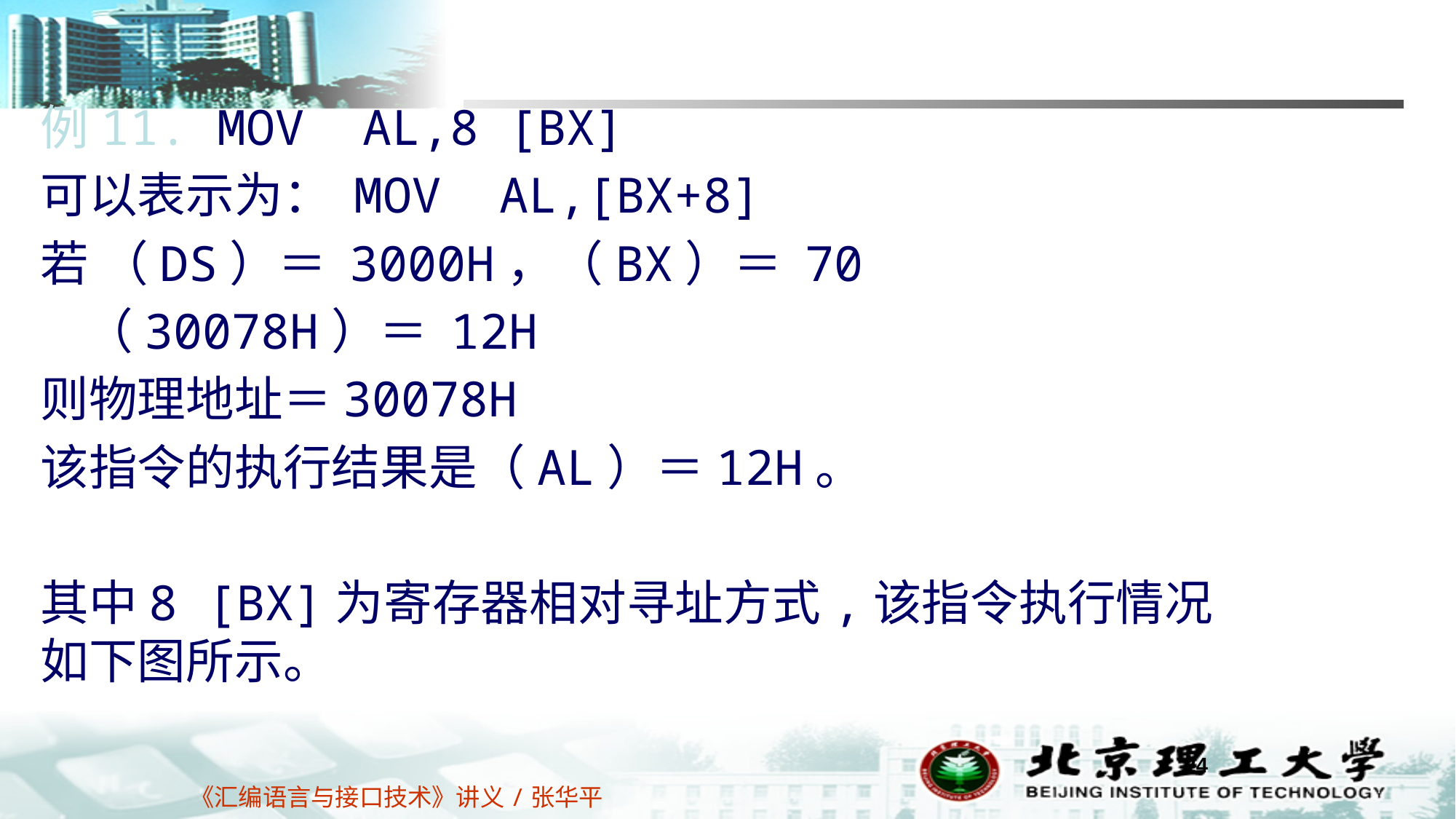

例11. MOV  AL,8 [BX]
	可以表示为： MOV  AL,[BX+8]
	若 （DS）＝ 3000H，（BX）＝ 70
	   （30078H）＝ 12H
 	则物理地址＝30078H
	该指令的执行结果是（AL）＝12H。

	其中8 [BX]为寄存器相对寻址方式,该指令执行情况如下图所示。
24